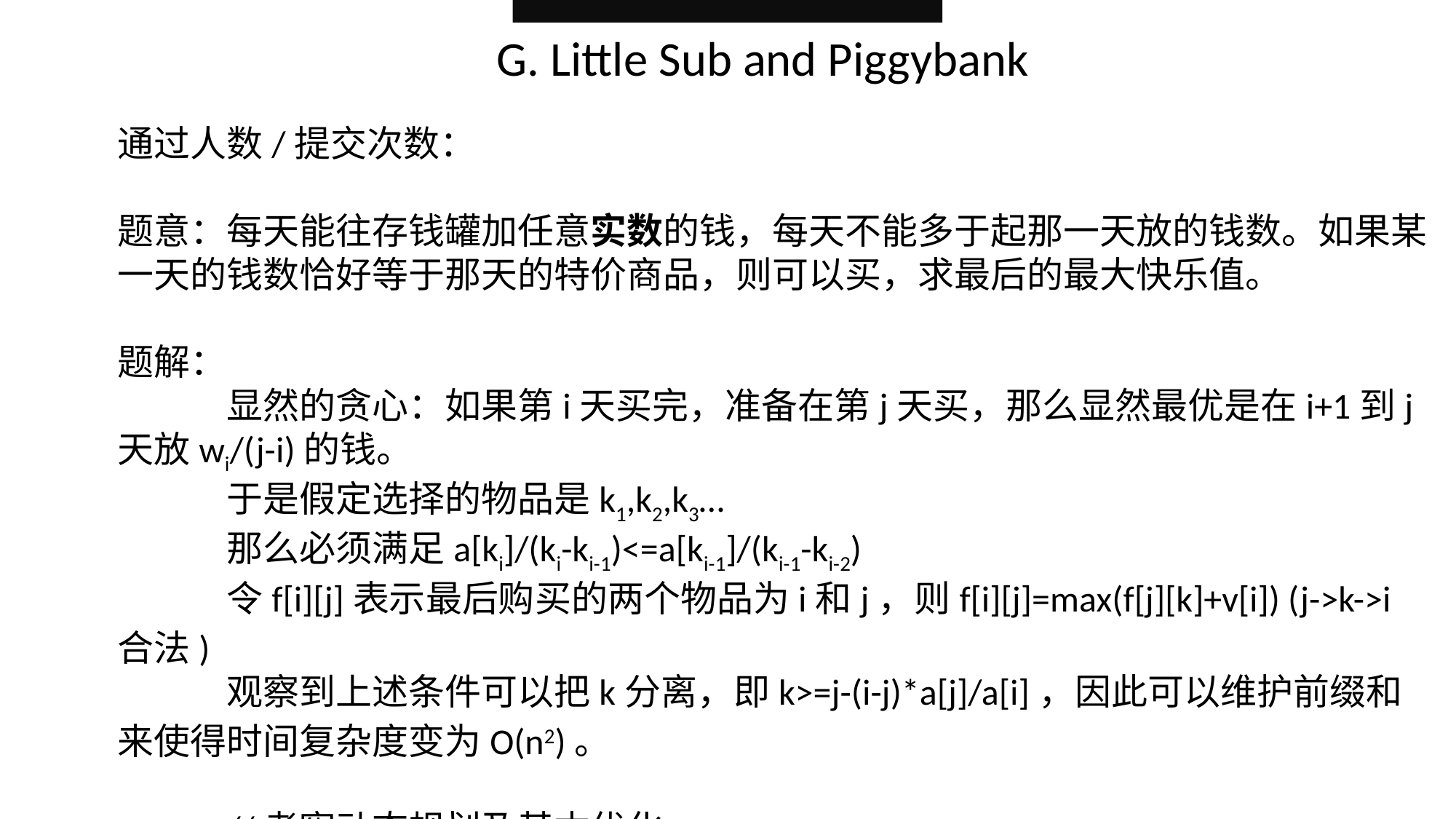

G. Little Sub and Piggybank
通过人数/提交次数：

题意：每天能往存钱罐加任意实数的钱，每天不能多于起那一天放的钱数。如果某一天的钱数恰好等于那天的特价商品，则可以买，求最后的最大快乐值。

题解：
	显然的贪心：如果第i天买完，准备在第j天买，那么显然最优是在i+1到j天放wi/(j-i)的钱。
	于是假定选择的物品是k1,k2,k3…
	那么必须满足a[ki]/(ki-ki-1)<=a[ki-1]/(ki-1-ki-2)
	令f[i][j]表示最后购买的两个物品为i和j，则f[i][j]=max(f[j][k]+v[i]) (j->k->i合法)
	观察到上述条件可以把k分离，即k>=j-(i-j)*a[j]/a[i]，因此可以维护前缀和来使得时间复杂度变为O(n2)。

	//考察动态规划及基本优化。